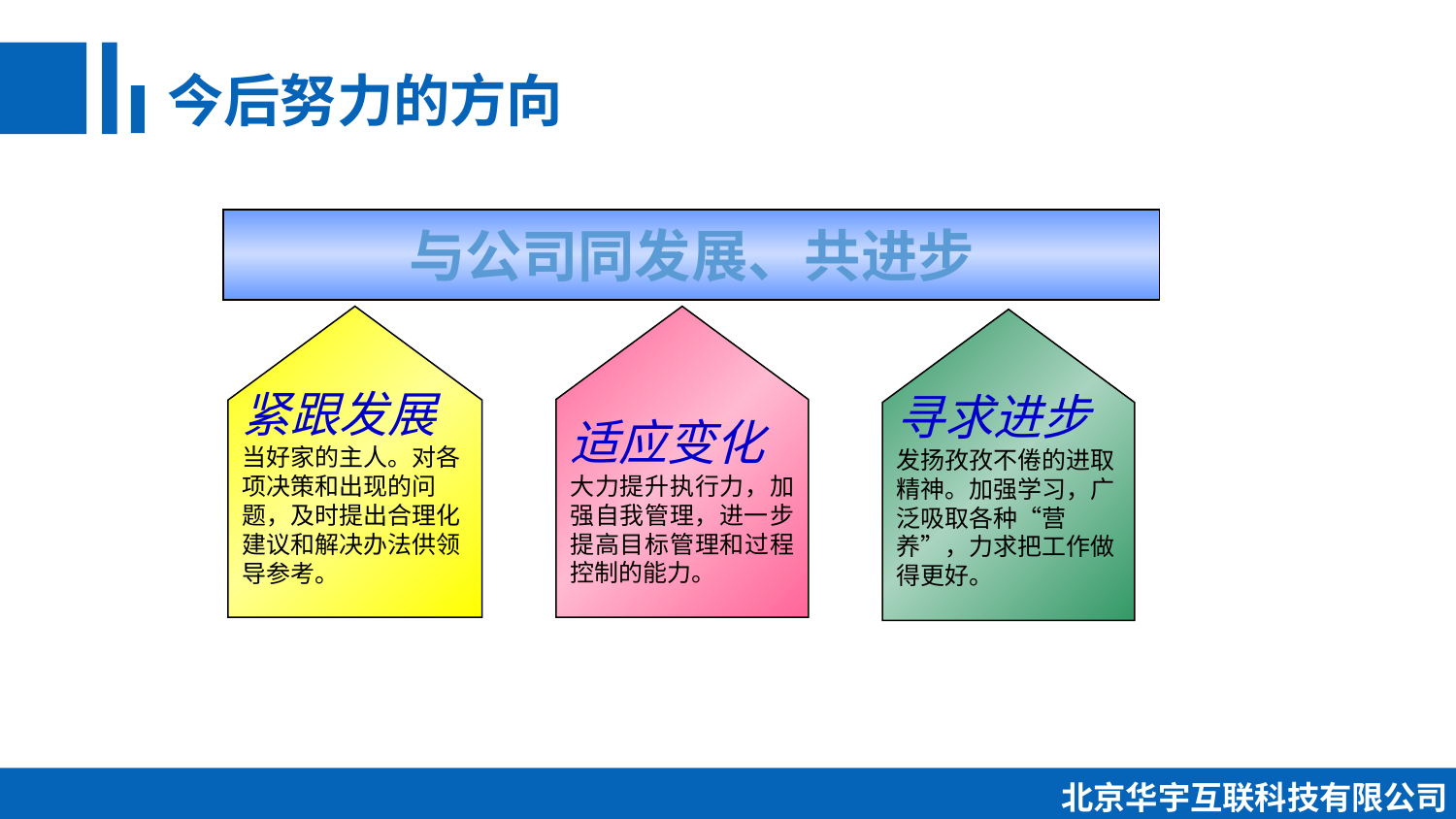

今后努力的方向
与公司同发展、共进步
紧跟发展
当好家的主人。对各项决策和出现的问题，及时提出合理化建议和解决办法供领导参考。
适应变化
大力提升执行力，加强自我管理，进一步提高目标管理和过程控制的能力。
寻求进步
发扬孜孜不倦的进取精神。加强学习，广泛吸取各种“营养”，力求把工作做得更好。

北京华宇互联科技有限公司